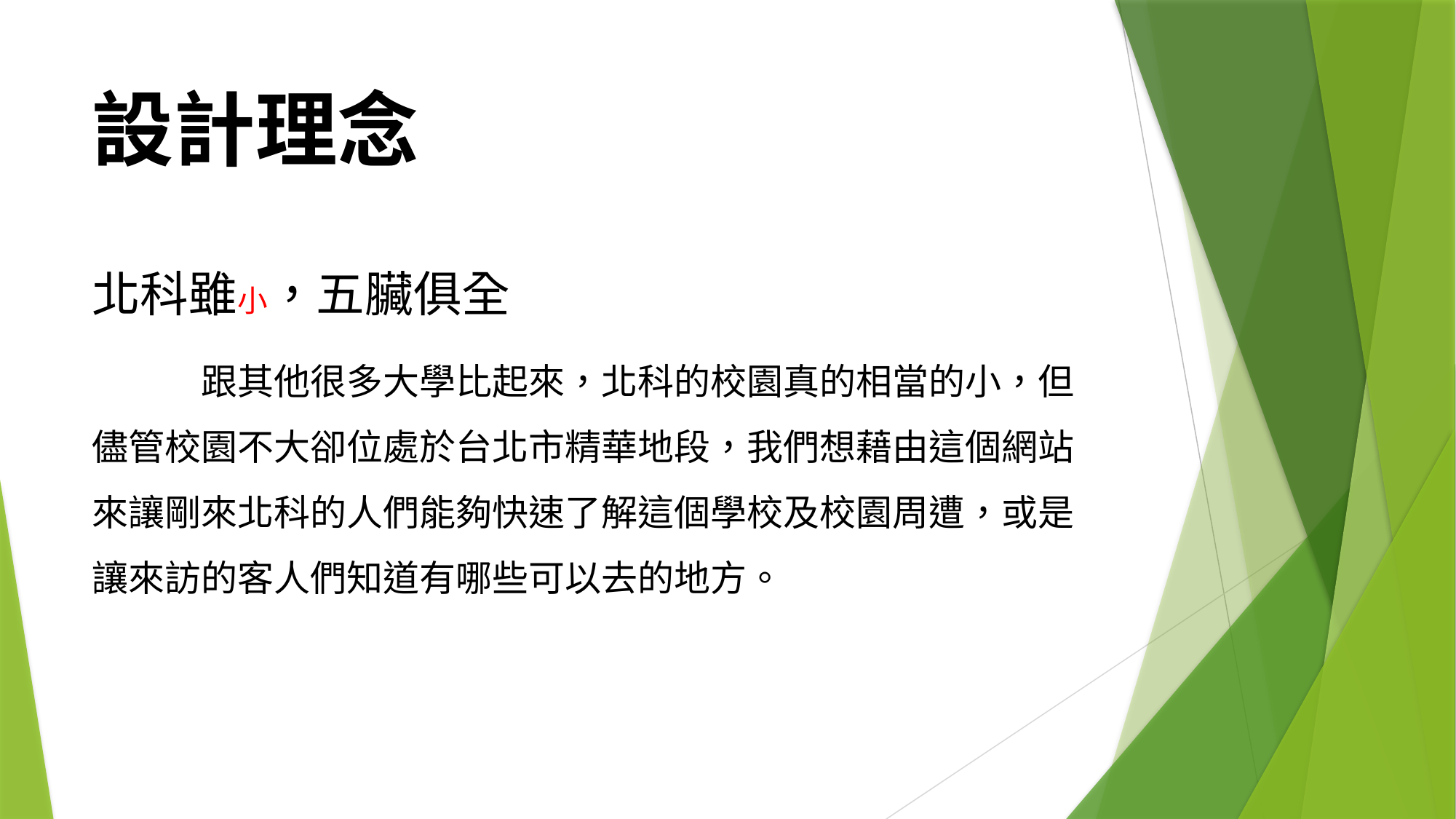

# 設計理念
北科雖小，五臟俱全
	跟其他很多大學比起來，北科的校園真的相當的小，但儘管校園不大卻位處於台北市精華地段，我們想藉由這個網站來讓剛來北科的人們能夠快速了解這個學校及校園周遭，或是讓來訪的客人們知道有哪些可以去的地方。